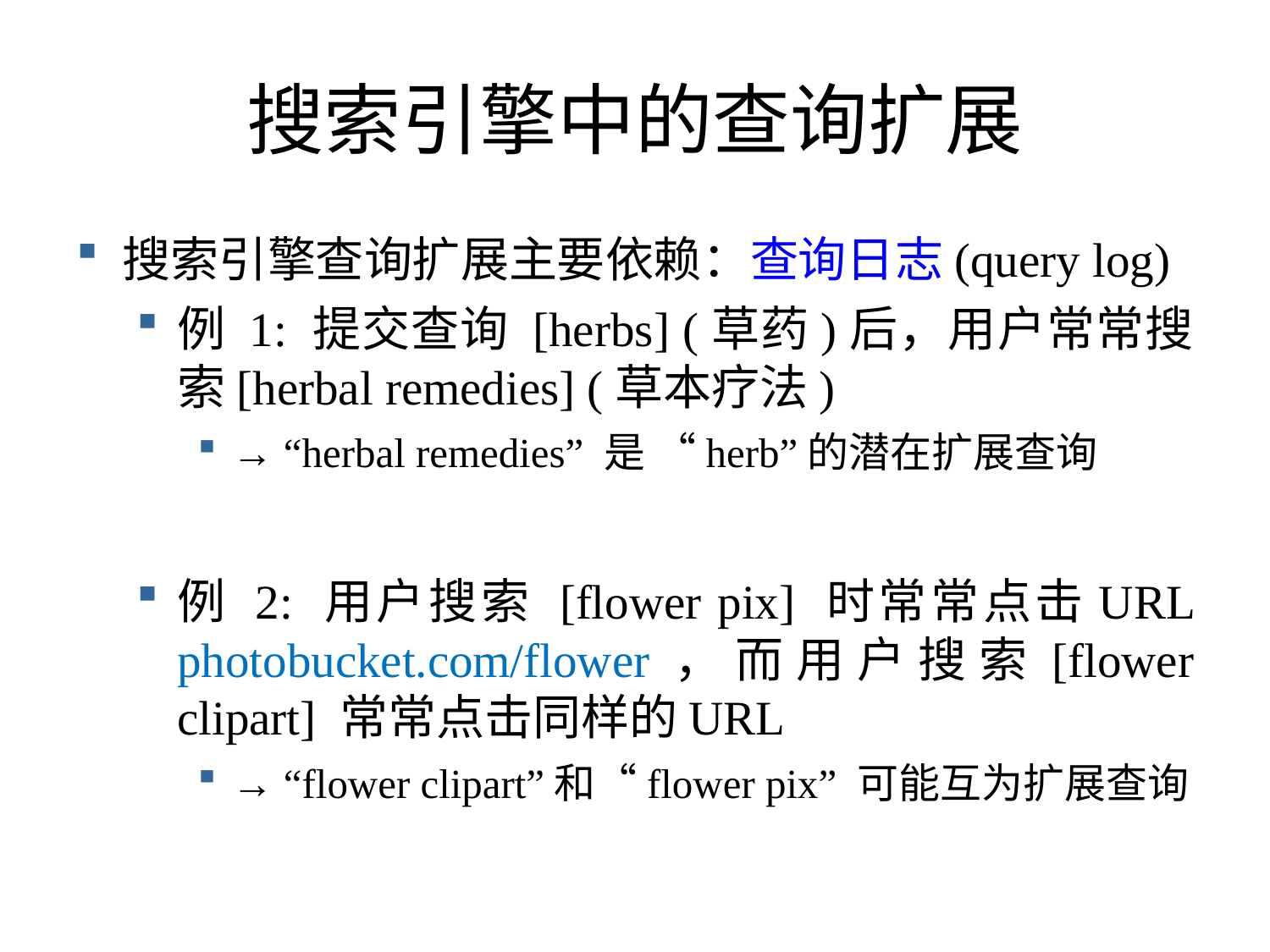

# 搜索引擎中的查询扩展
搜索引擎查询扩展主要依赖：查询日志(query log)
例 1: 提交查询 [herbs] (草药)后，用户常常搜索[herbal remedies] (草本疗法)
→ “herbal remedies” 是 “herb”的潜在扩展查询

例 2: 用户搜索 [flower pix] 时常常点击URL photobucket.com/flower，而用户搜索[flower clipart] 常常点击同样的URL
→ “flower clipart”和“flower pix” 可能互为扩展查询